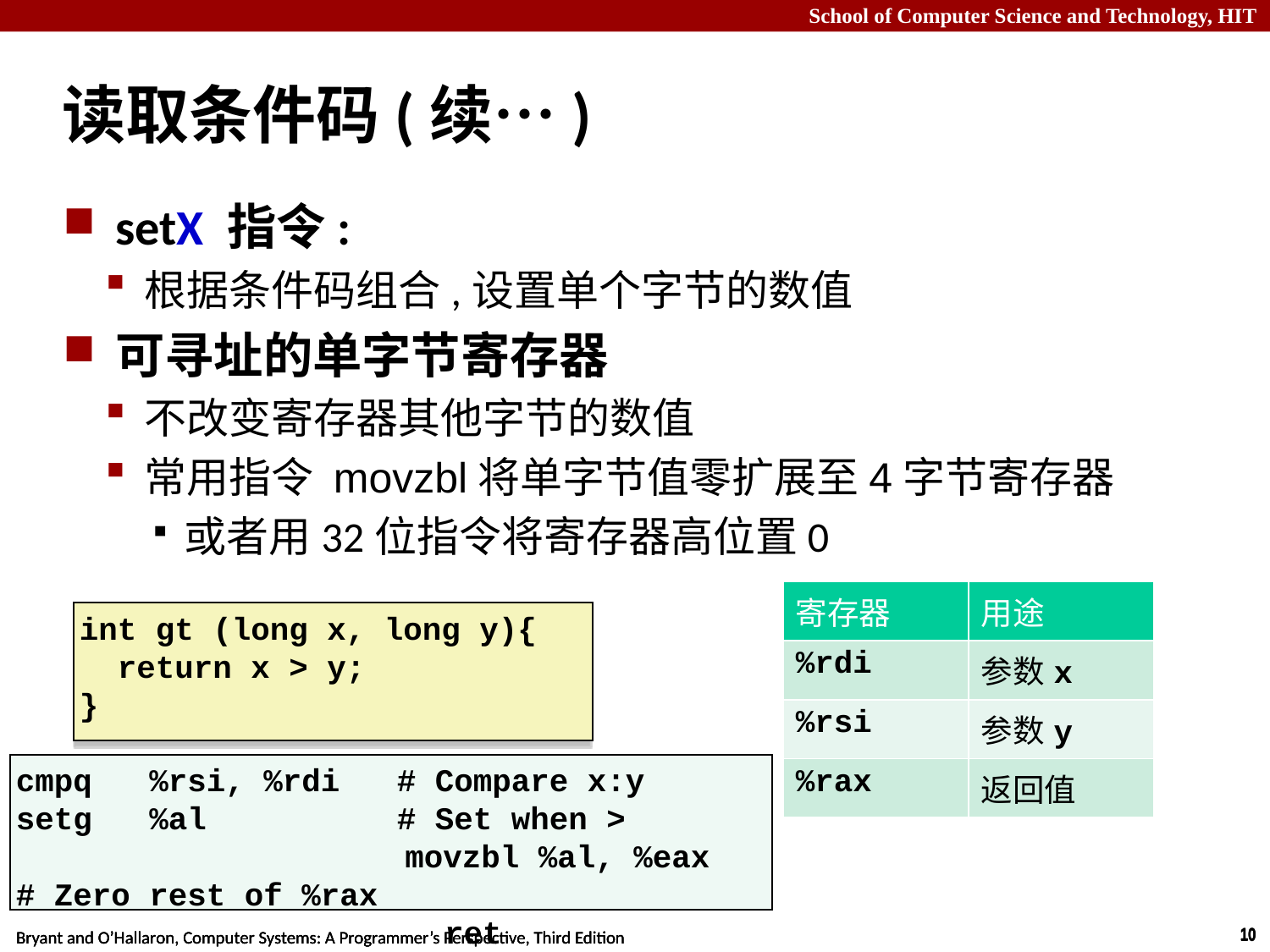

# 读取条件码(续…)
setX 指令:
根据条件码组合,设置单个字节的数值
可寻址的单字节寄存器
不改变寄存器其他字节的数值
常用指令 movzbl将单字节值零扩展至4字节寄存器
或者用32位指令将寄存器高位置0
| 寄存器 | 用途 |
| --- | --- |
| %rdi | 参数x |
| %rsi | 参数y |
| %rax | 返回值 |
int gt (long x, long y){
  return x > y;
}
cmpq   %rsi, %rdi   # Compare x:y
setg   %al          # Set when >
	movzbl %al, %eax    # Zero rest of %rax
	ret